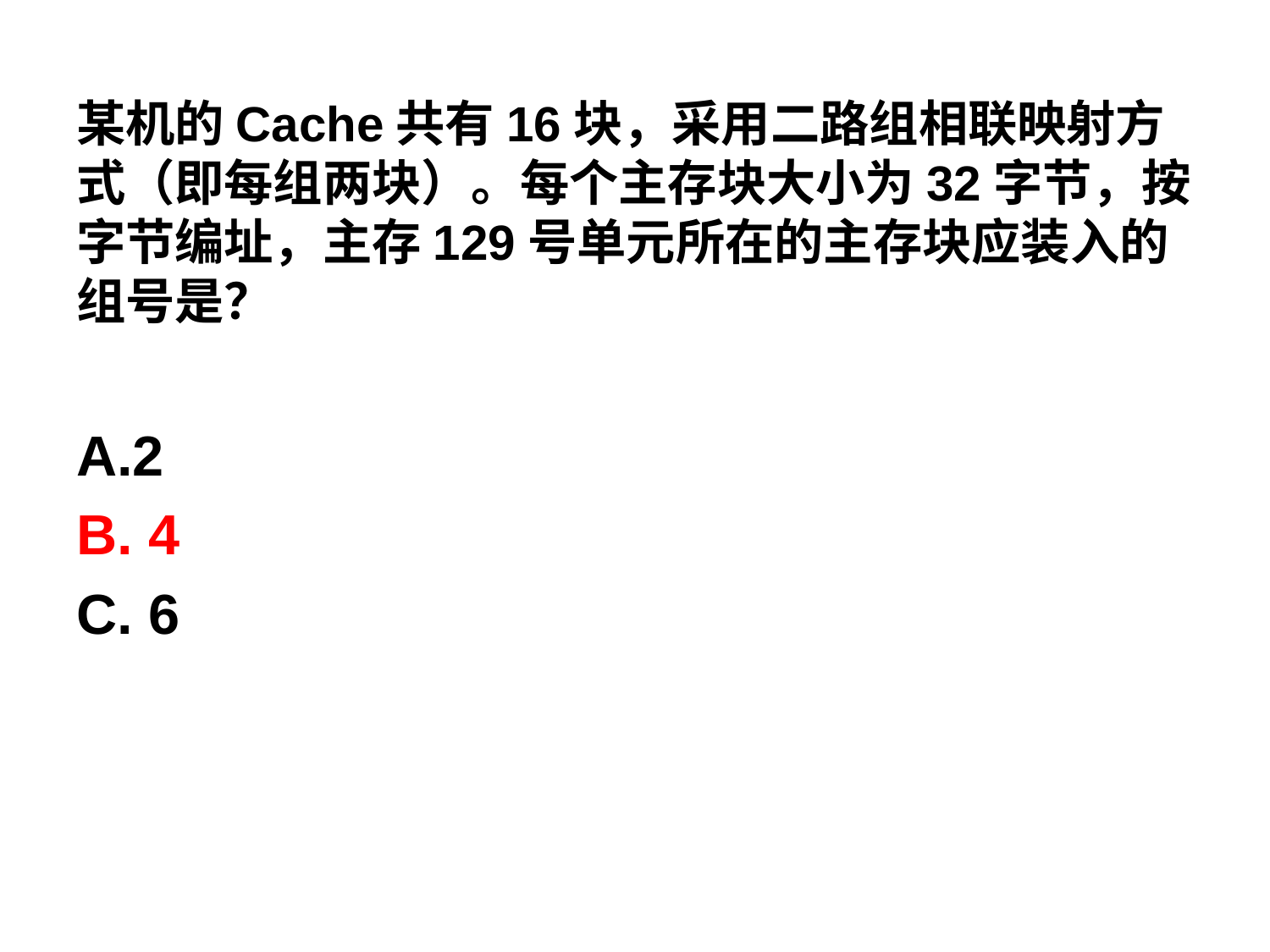

某机的Cache共有16块，采用二路组相联映射方式（即每组两块）。每个主存块大小为32字节，按字节编址，主存129号单元所在的主存块应装入的组号是？

A.2
B. 4
C. 6